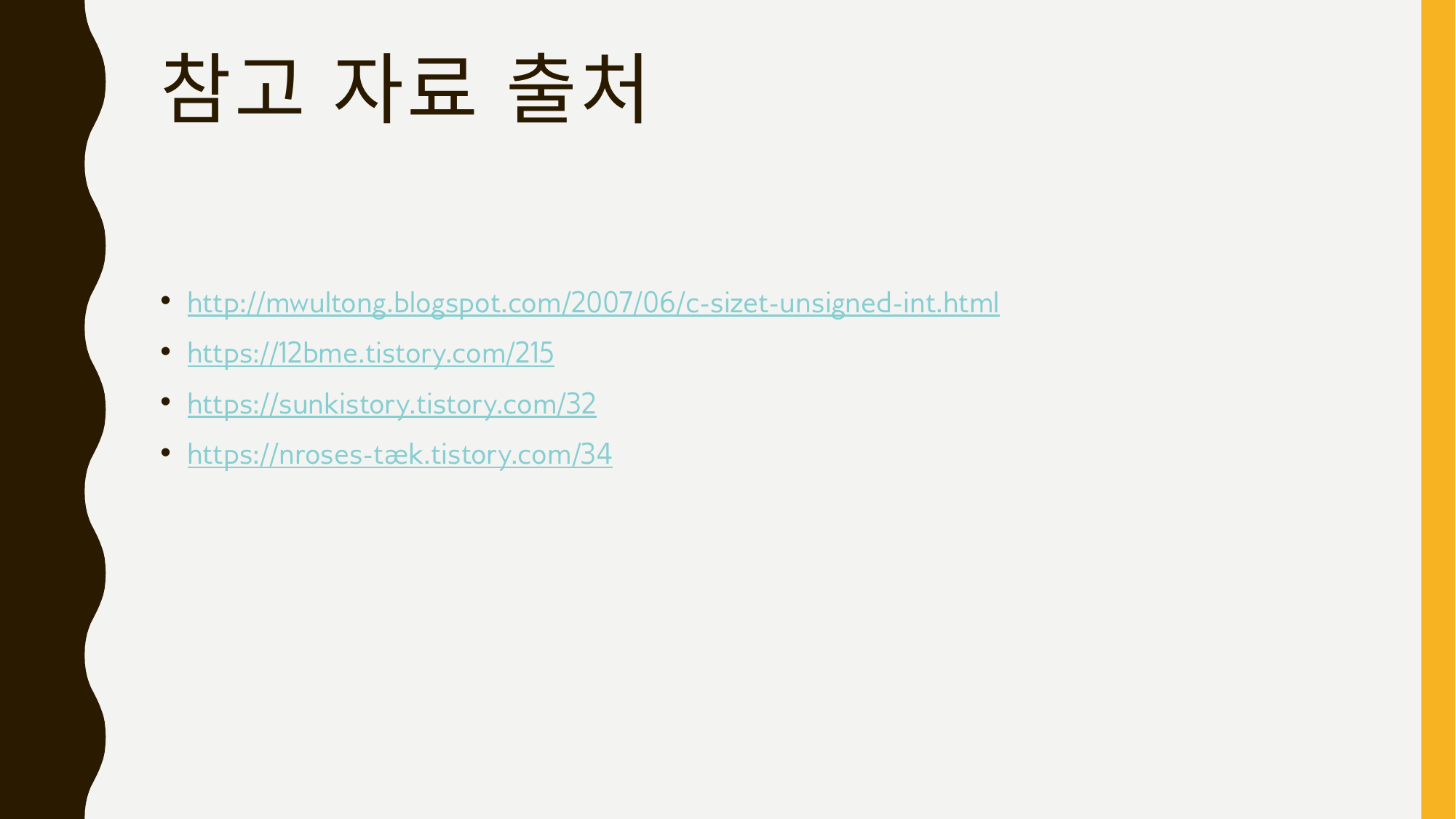

# 참고 자료 출처
http://mwultong.blogspot.com/2007/06/c-sizet-unsigned-int.html
https://12bme.tistory.com/215
https://sunkistory.tistory.com/32
https://nroses-taek.tistory.com/34